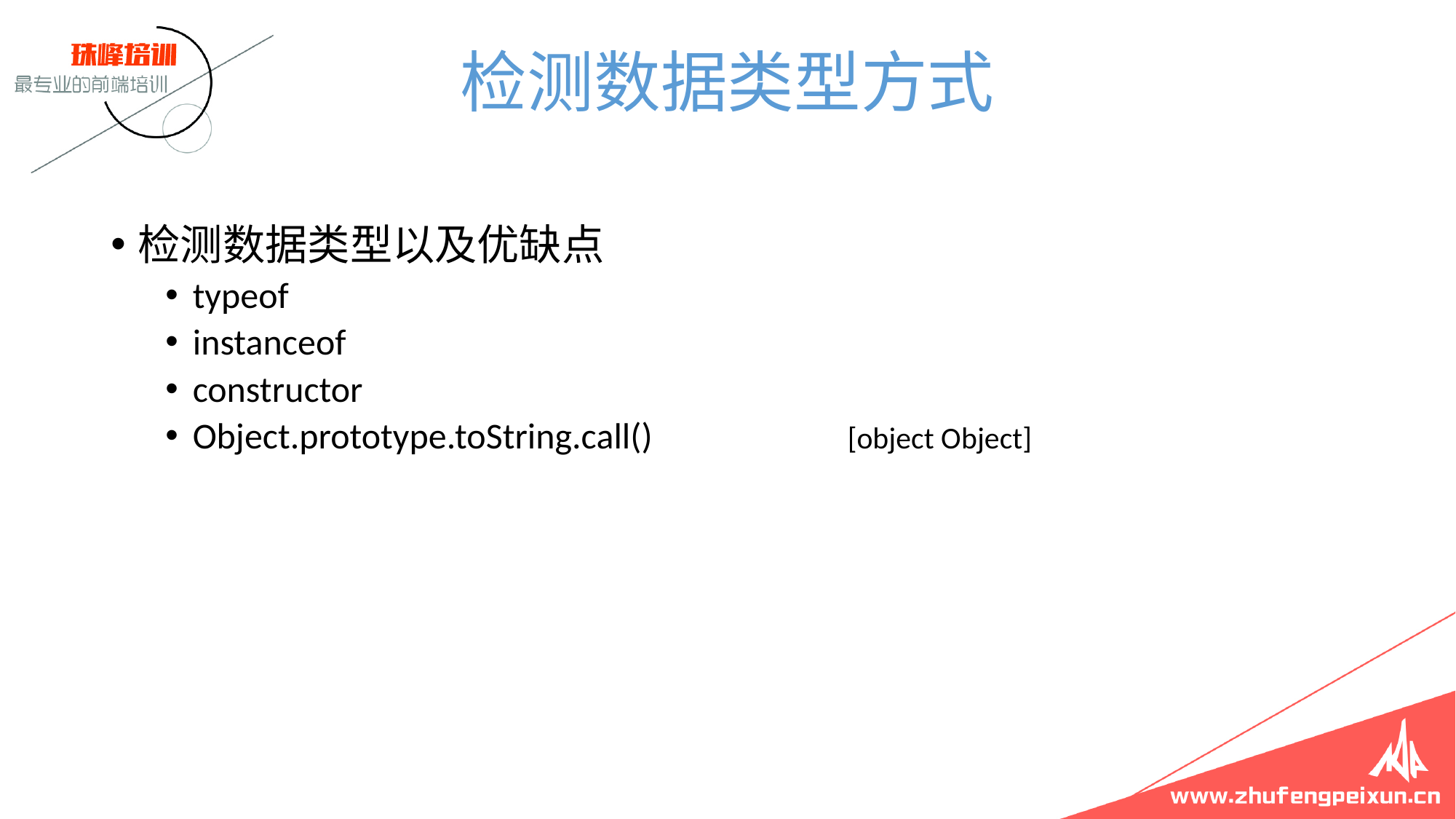

# 检测数据类型方式
检测数据类型以及优缺点
typeof
instanceof
constructor
Object.prototype.toString.call()		[object Object]